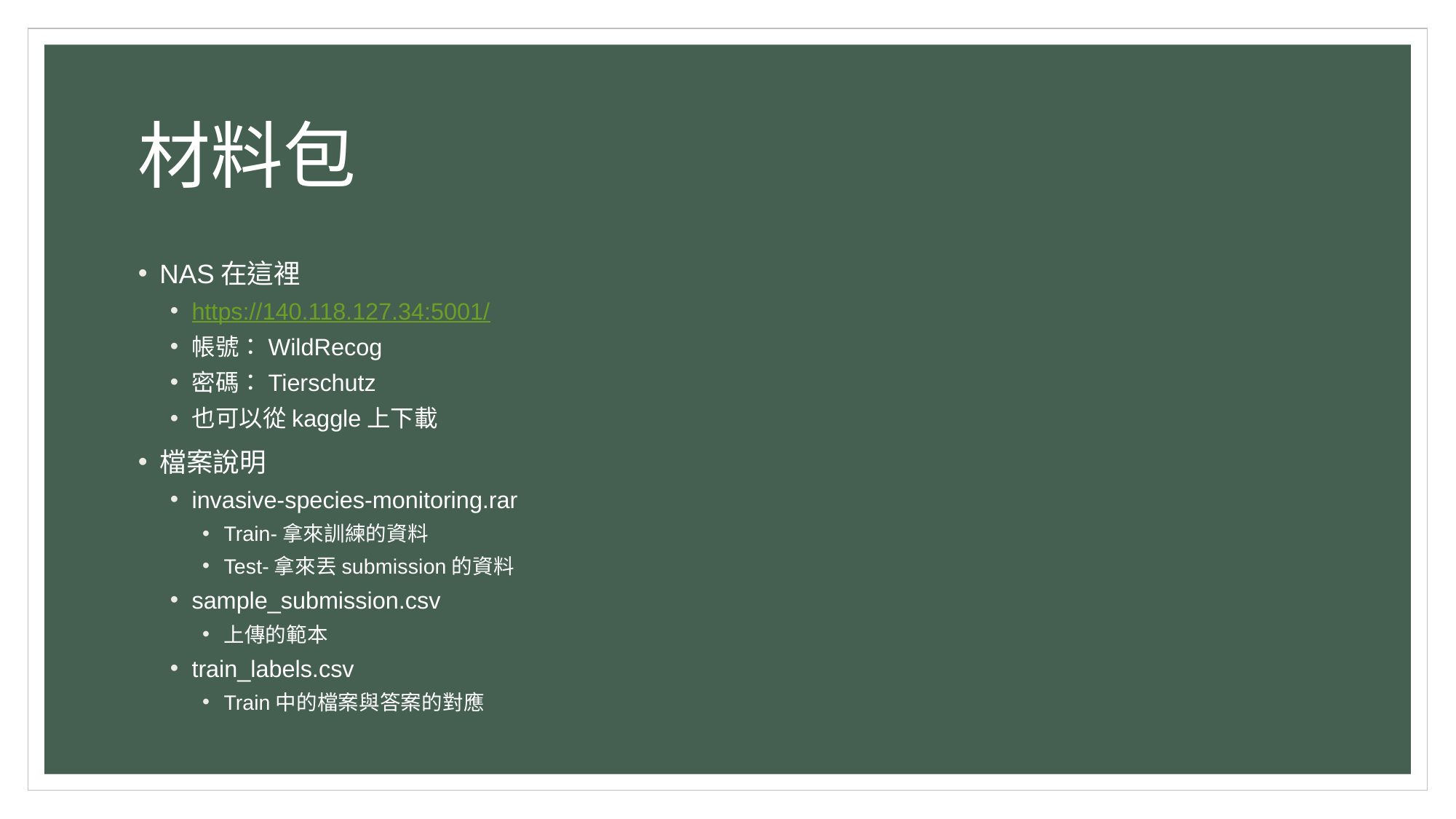

# 材料包
NAS在這裡
https://140.118.127.34:5001/
帳號：WildRecog
密碼：Tierschutz
也可以從kaggle上下載
檔案說明
invasive-species-monitoring.rar
Train-拿來訓練的資料
Test-拿來丟submission的資料
sample_submission.csv
上傳的範本
train_labels.csv
Train中的檔案與答案的對應